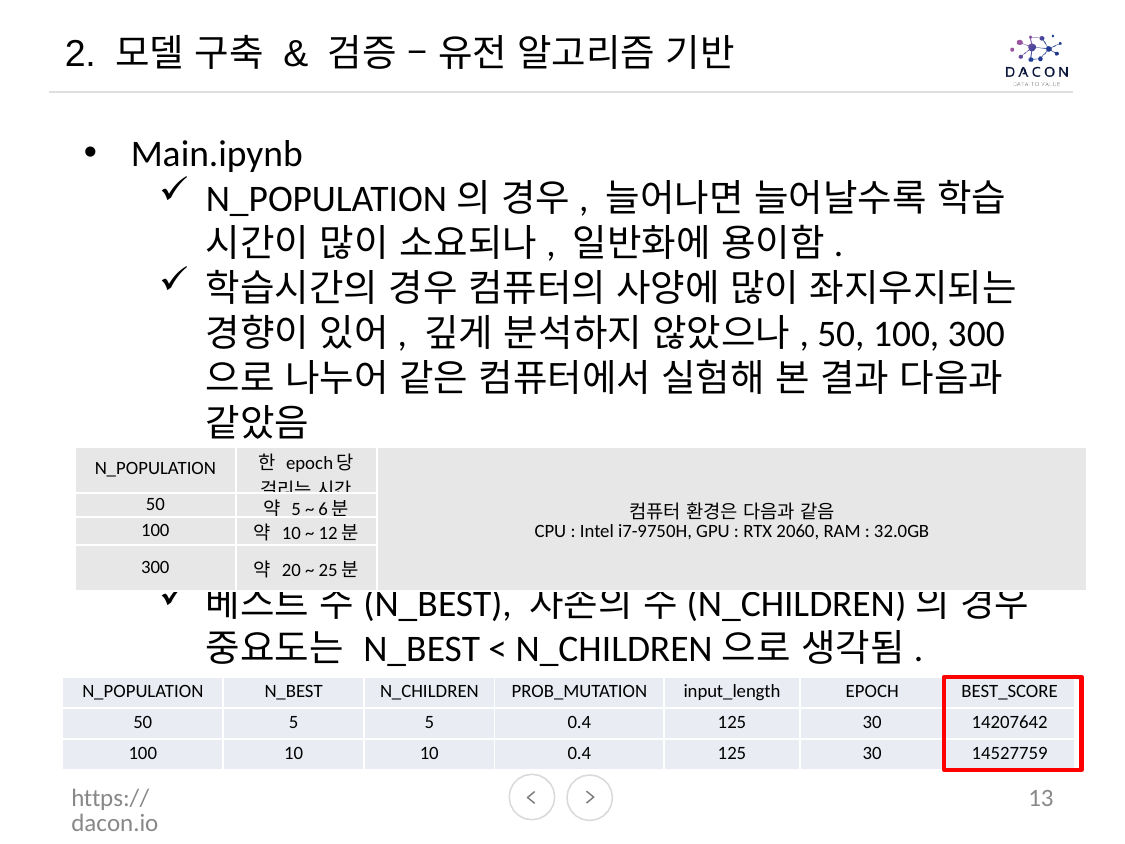

2. 모델 구축 & 검증 – 유전 알고리즘 기반
Main.ipynb
N_POPULATION의 경우, 늘어나면 늘어날수록 학습 시간이 많이 소요되나, 일반화에 용이함.
학습시간의 경우 컴퓨터의 사양에 많이 좌지우지되는 경향이 있어, 깊게 분석하지 않았으나, 50, 100, 300으로 나누어 같은 컴퓨터에서 실험해 본 결과 다음과 같았음

베스트 수(N_BEST), 자손의 수(N_CHILDREN)의 경우 중요도는 N_BEST < N_CHILDREN으로 생각됨.
| N\_POPULATION | 한 epoch당 걸리는 시간 | 컴퓨터 환경은 다음과 같음 CPU : Intel i7-9750H, GPU : RTX 2060, RAM : 32.0GB |
| --- | --- | --- |
| 50 | 약 5 ~ 6분 |  |
| 100 | 약 10 ~ 12분 |  |
| 300 | 약 20 ~ 25분 |  |

| N\_POPULATION | N\_BEST | N\_CHILDREN | PROB\_MUTATION | input\_length | EPOCH | BEST\_SCORE |
| --- | --- | --- | --- | --- | --- | --- |
| 50 | 5 | 5 | 0.4 | 125 | 30 | 14207642 |
| 100 | 10 | 10 | 0.4 | 125 | 30 | 14527759 |
https://dacon.io
13